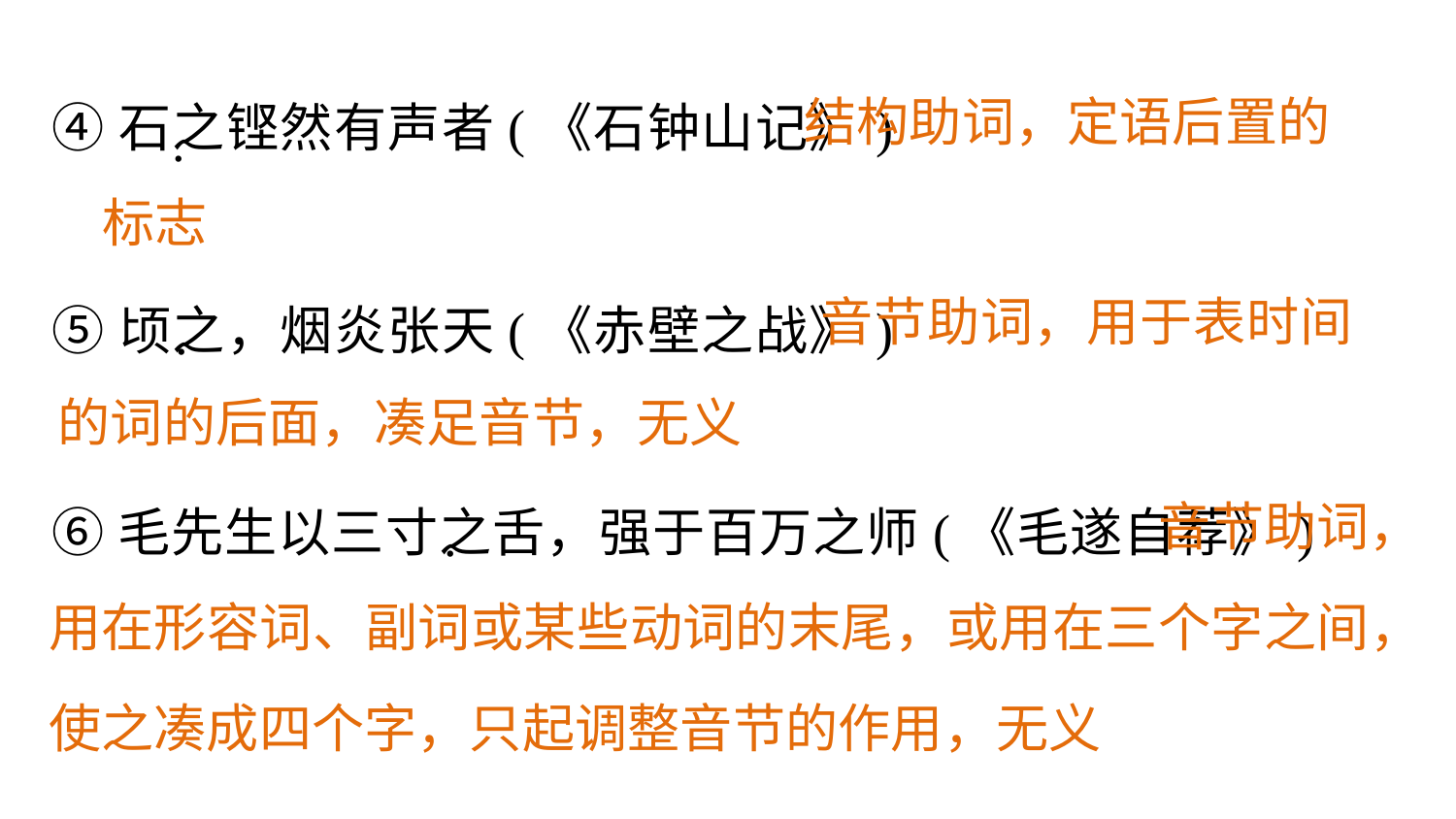

结构助词，定语后置的
标志
④石之铿然有声者(《石钟山记》)
⑤顷之，烟炎张天(《赤壁之战》)
⑥毛先生以三寸之舌，强于百万之师(《毛遂自荐》)
.
                                                            音节助词，用于表时间的词的后面，凑足音节，无义
.
                                                                                            音节助词，用在形容词、副词或某些动词的末尾，或用在三个字之间，使之凑成四个字，只起调整音节的作用，无义
.